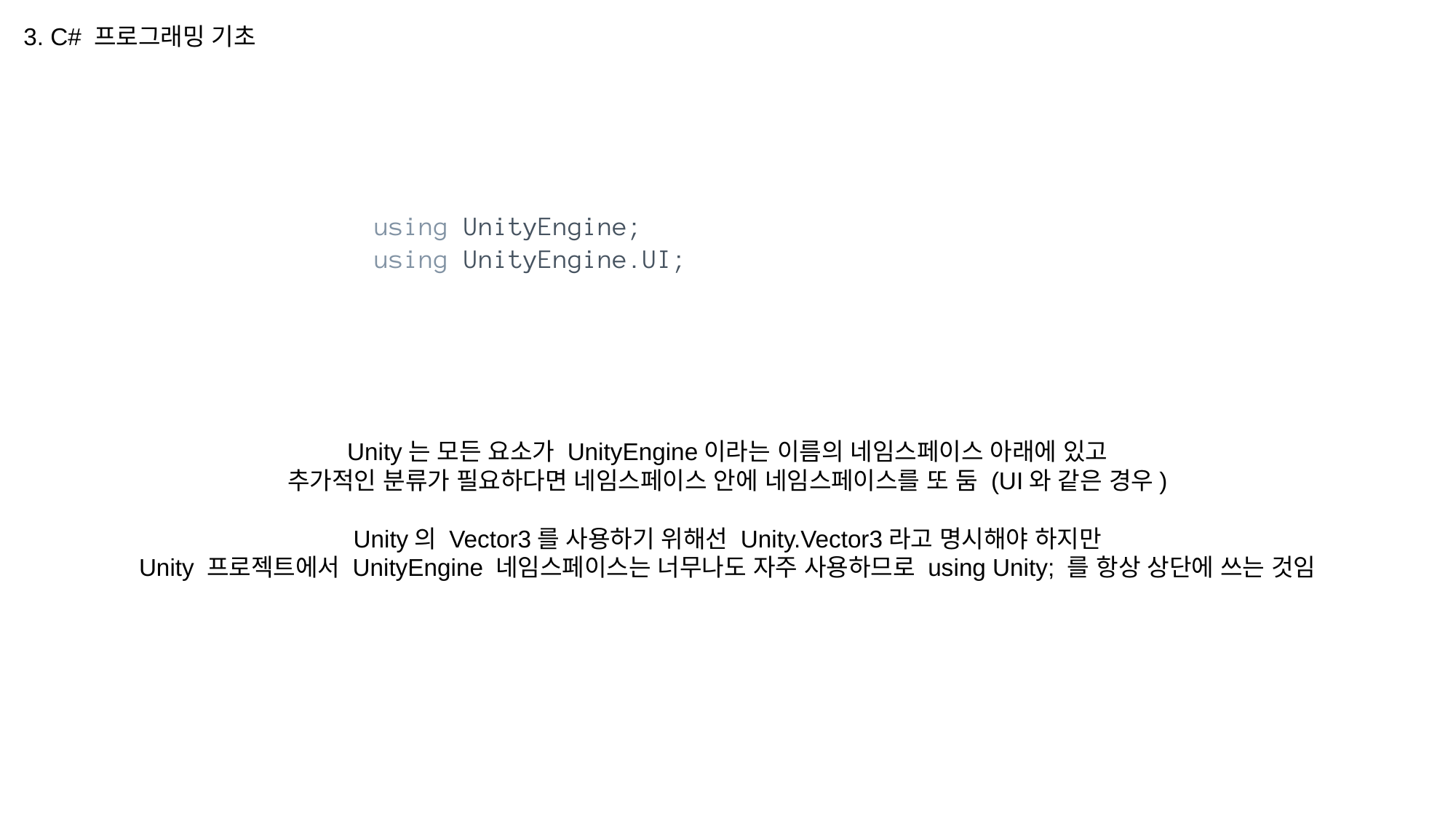

3. C# 프로그래밍 기초
using UnityEngine;
using UnityEngine.UI;
Unity는 모든 요소가 UnityEngine이라는 이름의 네임스페이스 아래에 있고
추가적인 분류가 필요하다면 네임스페이스 안에 네임스페이스를 또 둠 (UI와 같은 경우)

Unity의 Vector3를 사용하기 위해선 Unity.Vector3라고 명시해야 하지만
Unity 프로젝트에서 UnityEngine 네임스페이스는 너무나도 자주 사용하므로 using Unity; 를 항상 상단에 쓰는 것임